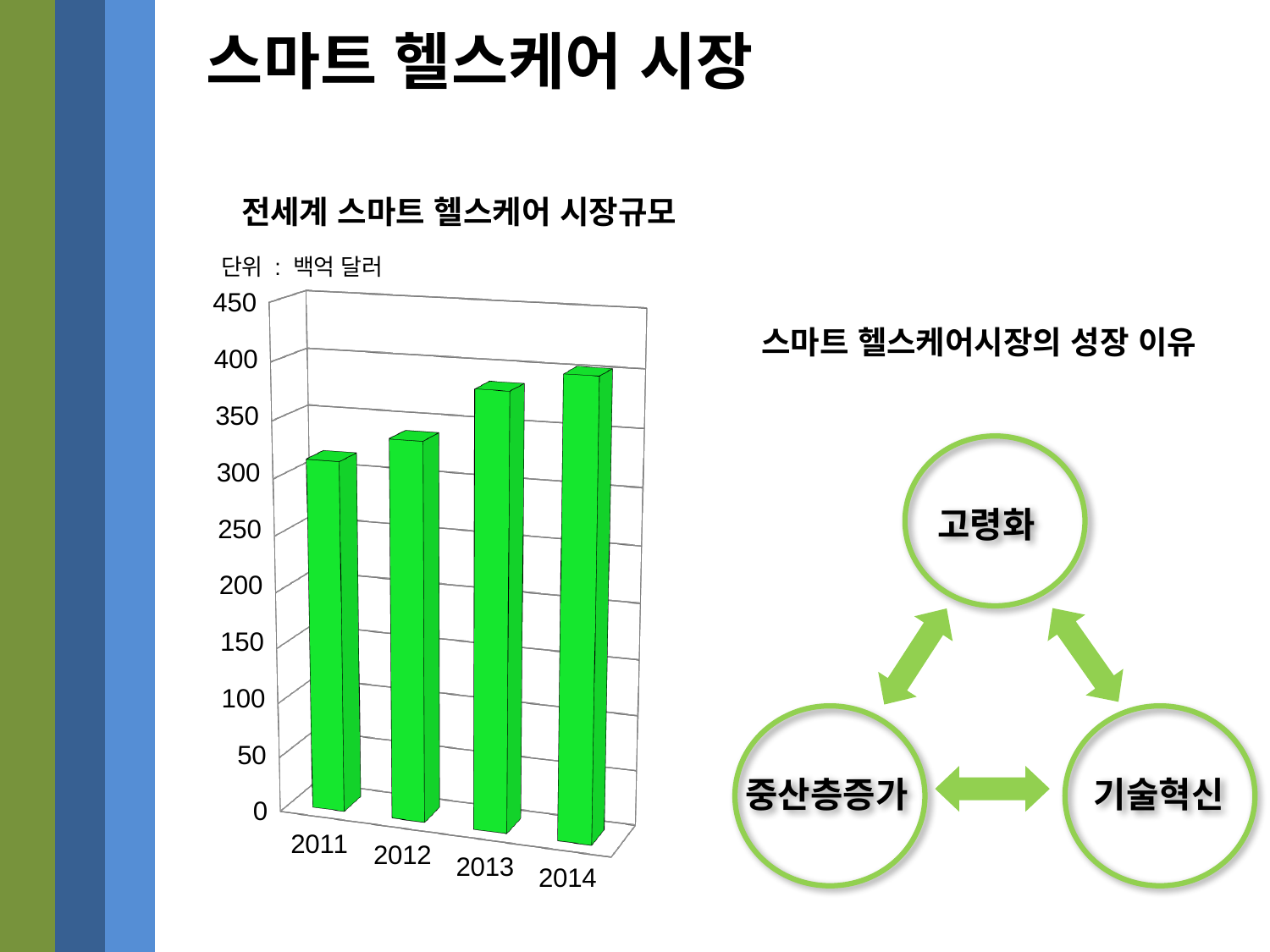

스마트 헬스케어 시장
전세계 스마트 헬스케어 시장규모
단위 : 백억 달러

[unsupported chart]

스마트 헬스케어시장의 성장 이유

고령화

중산층증가

기술혁신